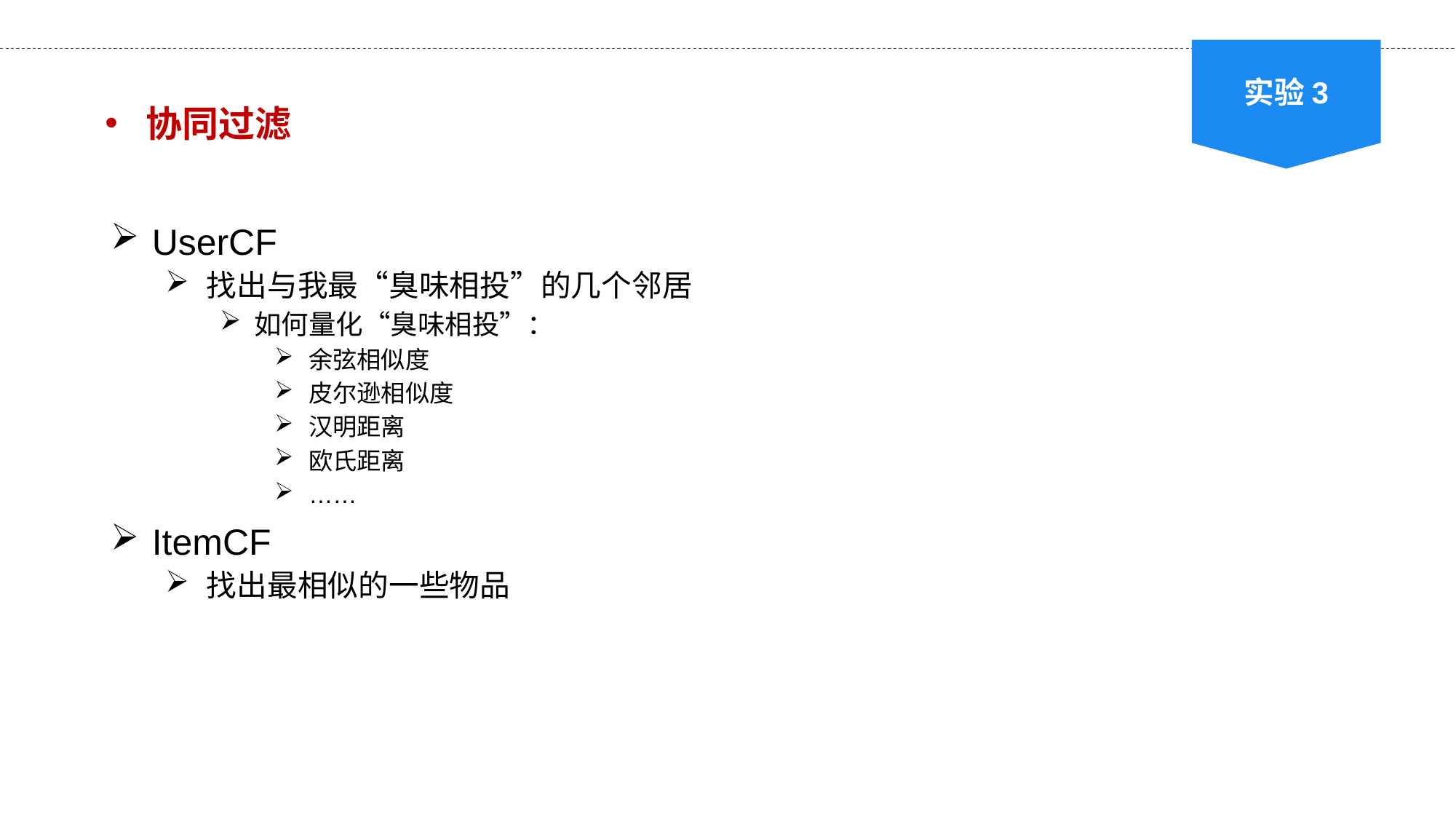

实验3
协同过滤
UserCF
找出与我最“臭味相投”的几个邻居
如何量化“臭味相投”：
余弦相似度
皮尔逊相似度
汉明距离
欧氏距离
……
ItemCF
找出最相似的一些物品